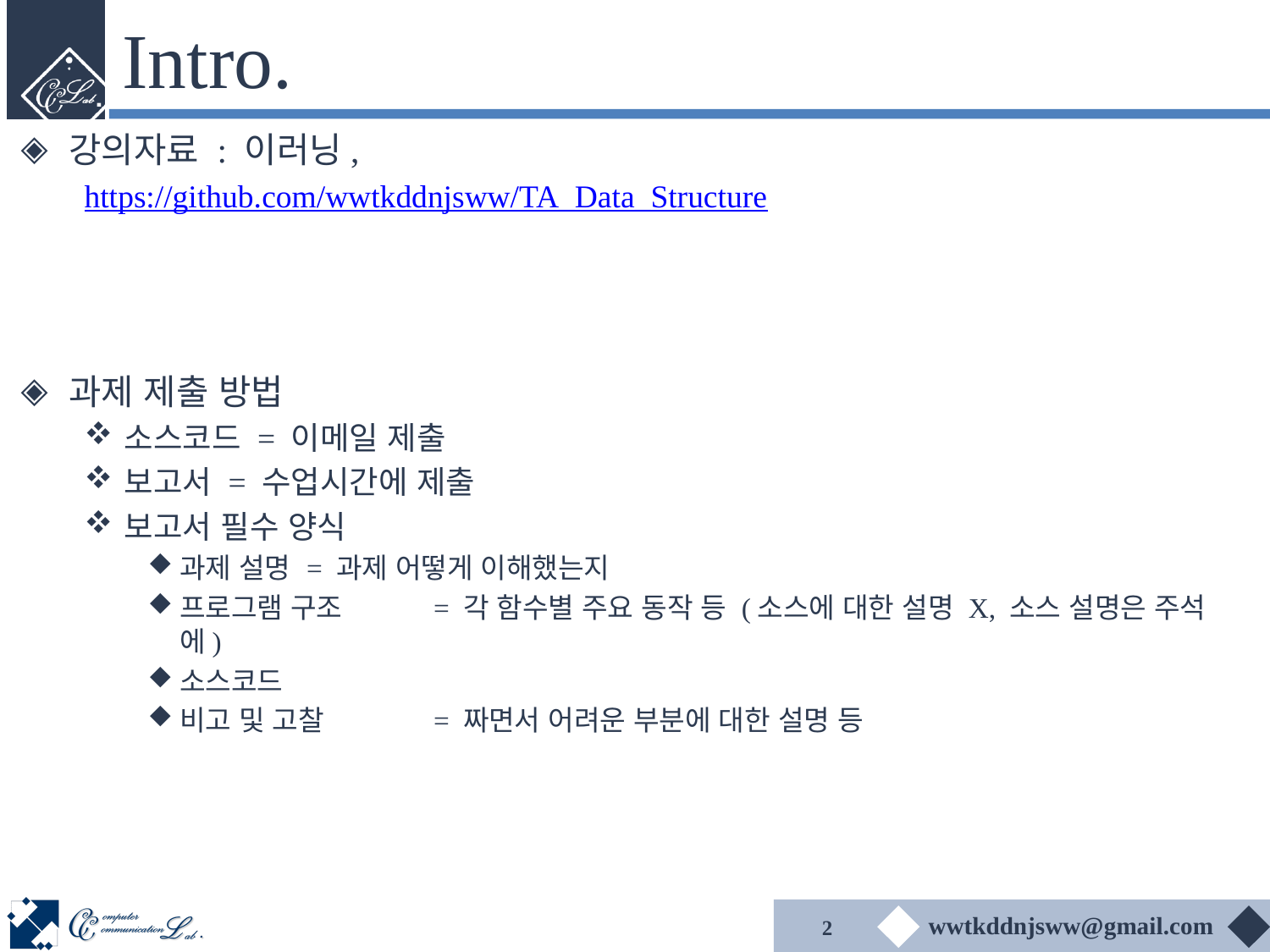

# Intro.
강의자료 : 이러닝,
https://github.com/wwtkddnjsww/TA_Data_Structure

과제 제출 방법
소스코드 = 이메일 제출
보고서 = 수업시간에 제출
보고서 필수 양식
과제 설명 	= 과제 어떻게 이해했는지
프로그램 구조 	= 각 함수별 주요 동작 등 (소스에 대한 설명 X, 소스 설명은 주석에)
소스코드
비고 및 고찰	= 짜면서 어려운 부분에 대한 설명 등